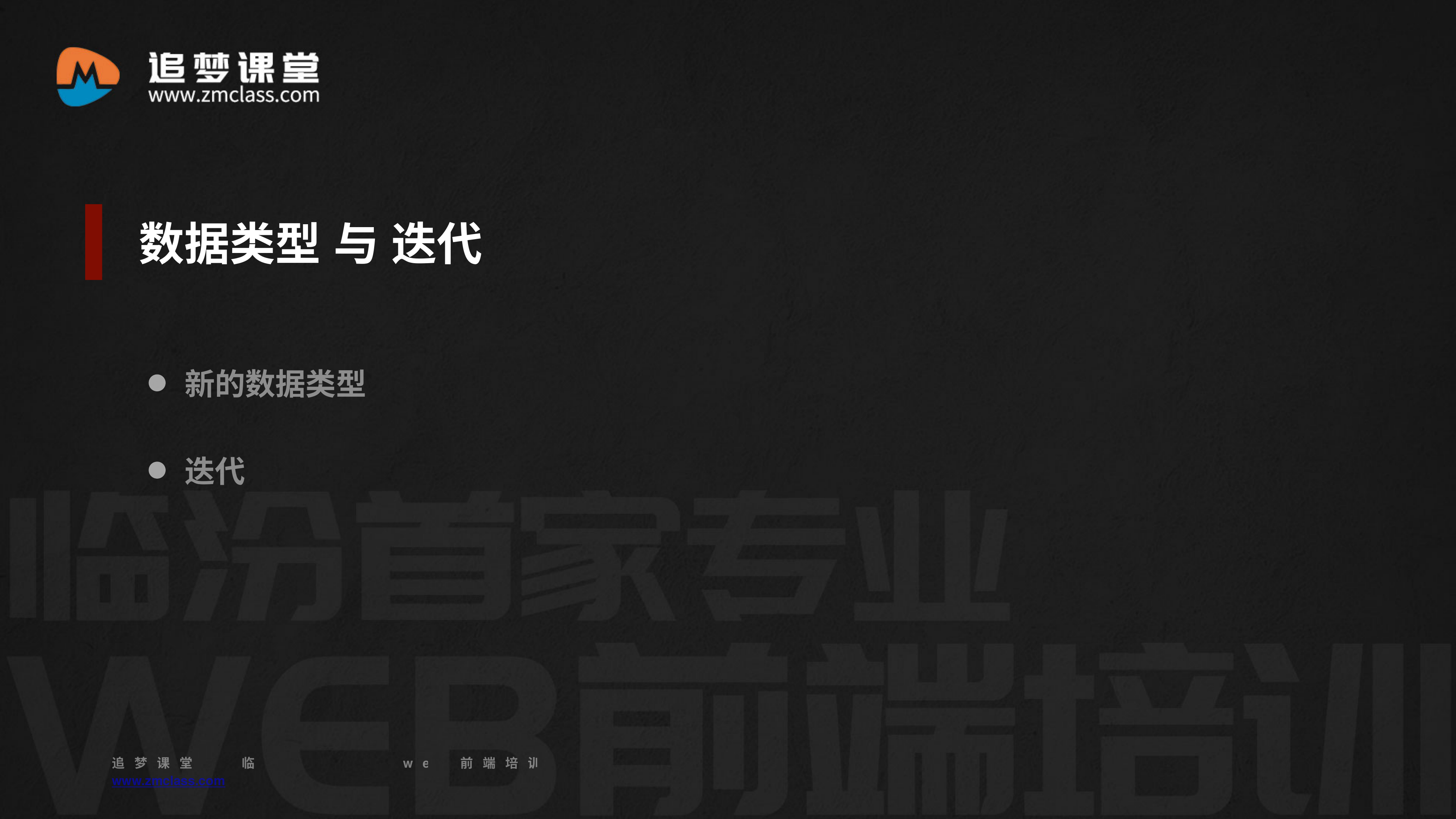

数据类型 与 迭代
新的数据类型

迭代

追梦课堂   临汾首家专业的web前端培训机构                                                          www.zmclass.com
2